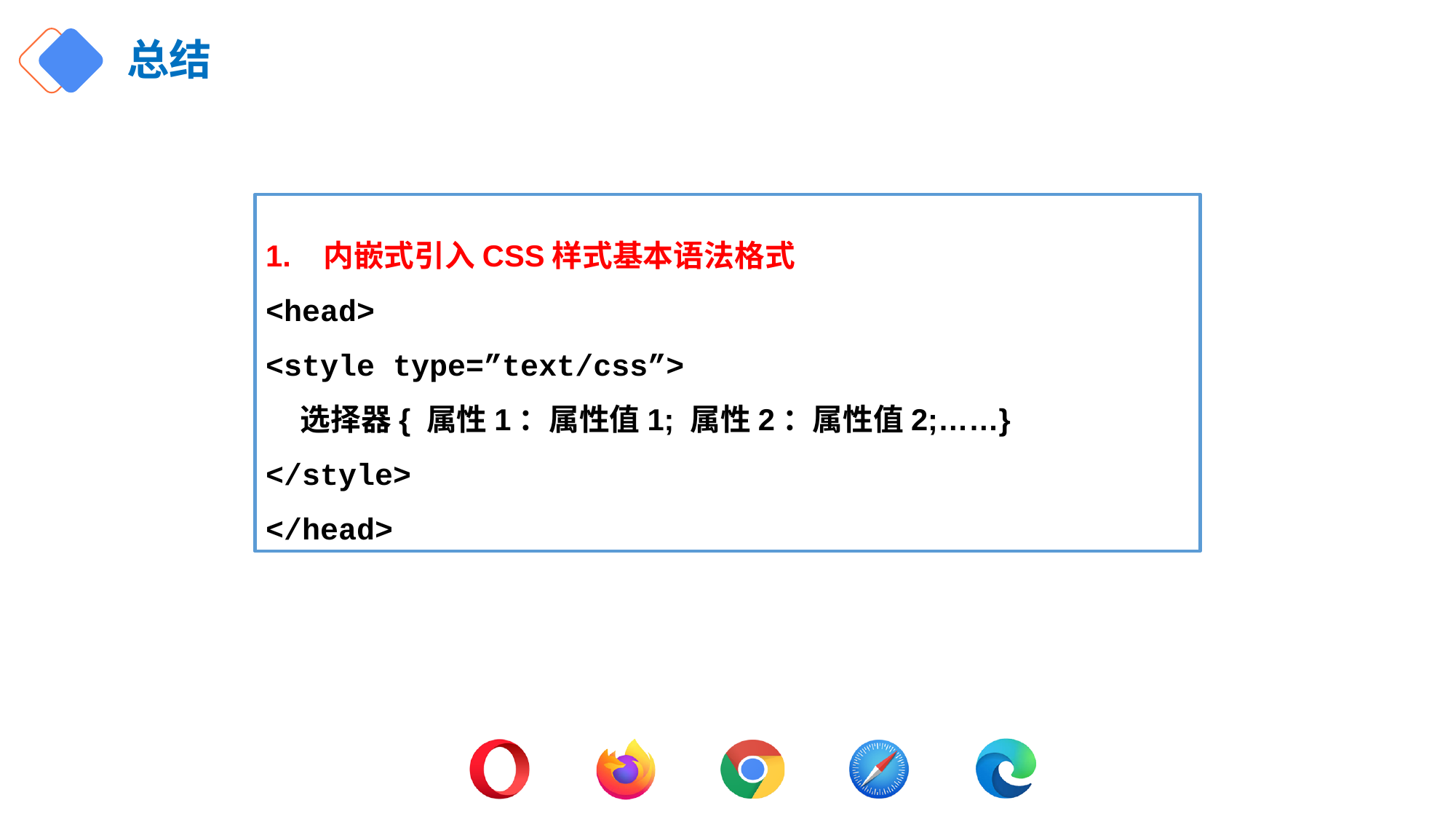

# 总结
1.   内嵌式引入CSS样式基本语法格式
<head>
<style type=”text/css”>
    选择器{ 属性1：属性值1; 属性2：属性值2;……}
</style>
</head>